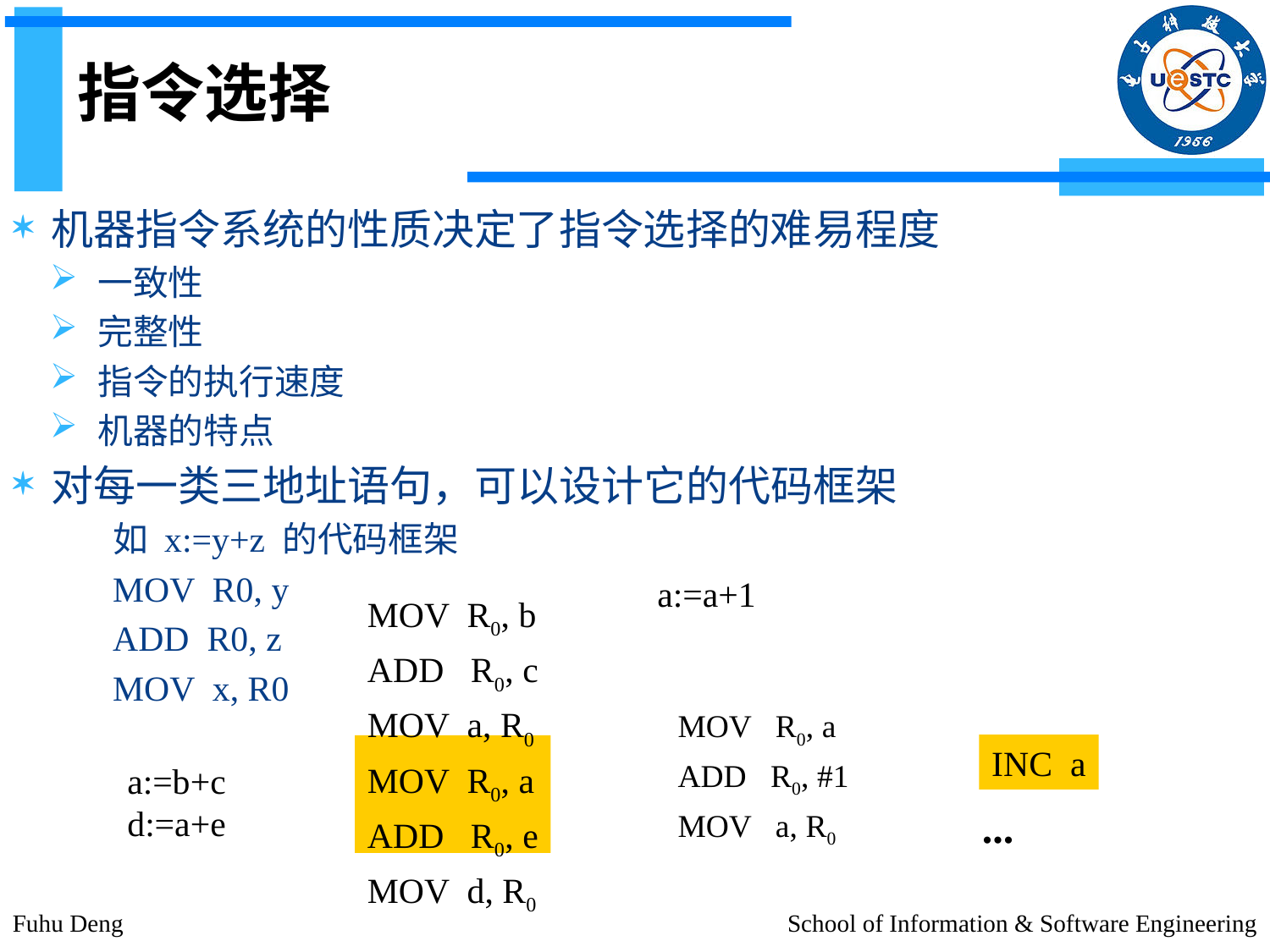

# 指令选择
机器指令系统的性质决定了指令选择的难易程度
一致性
完整性
指令的执行速度
机器的特点
对每一类三地址语句，可以设计它的代码框架
如 x:=y+z 的代码框架
MOV  R0, y
ADD  R0, z
MOV  x, R0
a:=a+1
MOV  R0, b
ADD   R0, c
MOV  a, R0
MOV  R0, a
ADD   R0, e
MOV  d, R0
MOV   R0, a
ADD   R0, #1
MOV   a, R0
INC  a

a:=b+c
d:=a+e
...
Fuhu Deng
46
School of Information & Software Engineering